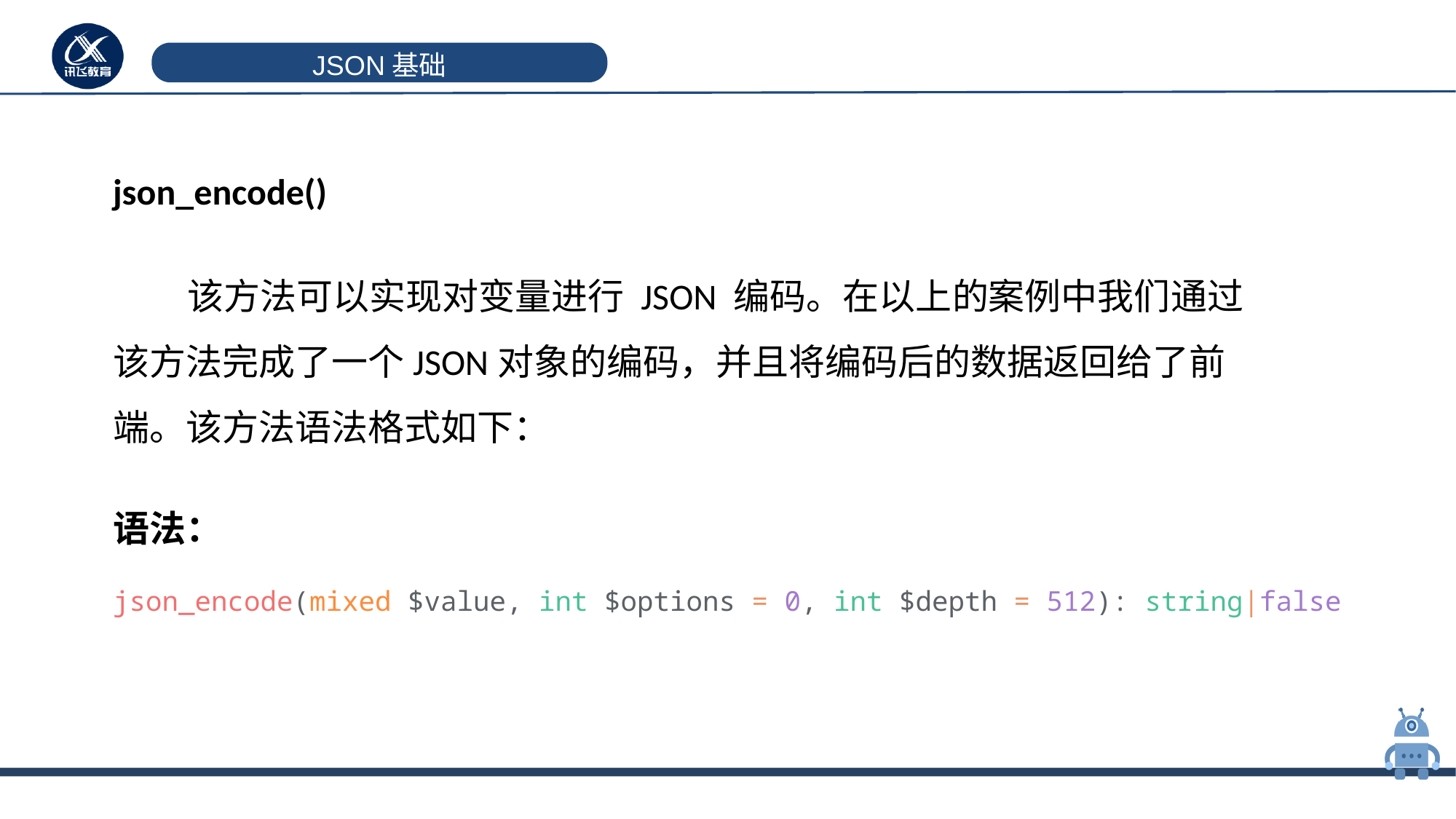

# JSON基础
json_encode()
        该方法可以实现对变量进行 JSON 编码。在以上的案例中我们通过该方法完成了一个JSON对象的编码，并且将编码后的数据返回给了前端。该方法语法格式如下：
语法：
json_encode(mixed $value, int $options = 0, int $depth = 512): string|false